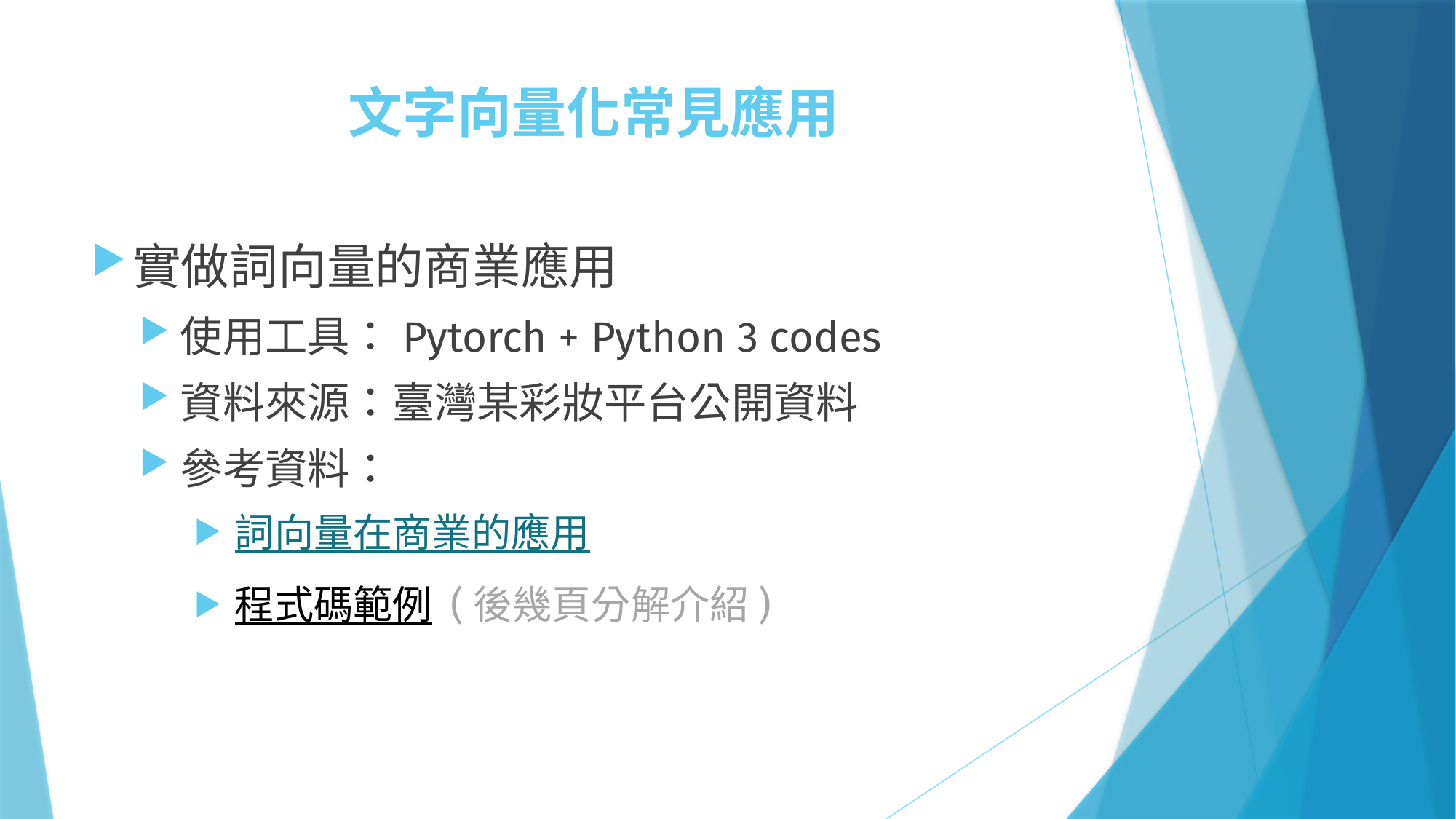

# 文字向量化常見應用
實做詞向量的商業應用
使用工具：Pytorch + Python 3 codes
資料來源：臺灣某彩妝平台公開資料
參考資料：
詞向量在商業的應用
程式碼範例 (後幾頁分解介紹)